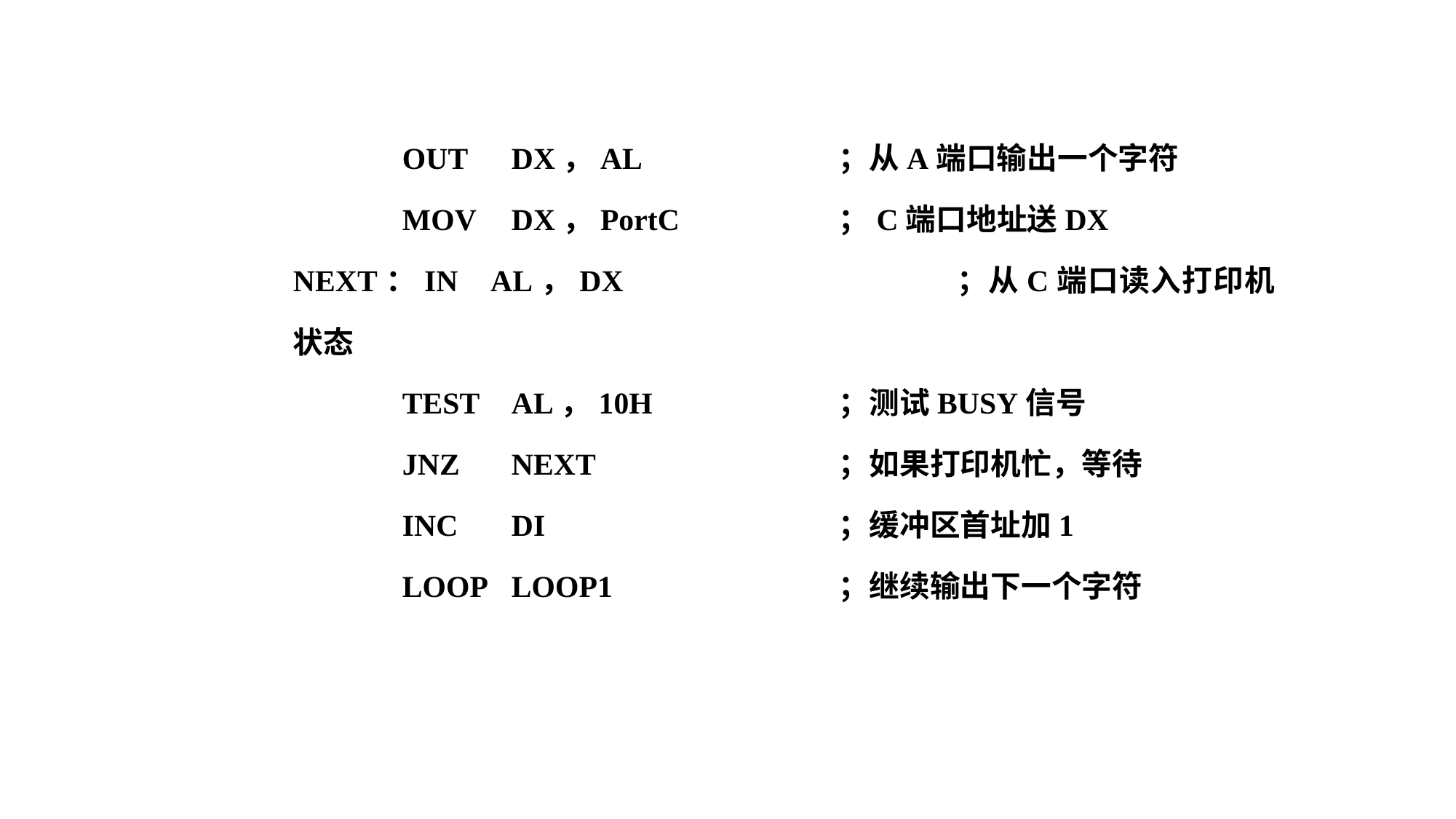

OUT	DX，AL		；从A端口输出一个字符
MOV	DX，PortC 		；C端口地址送DX
NEXT：IN    AL，DX 			；从C端口读入打印机状态
TEST	AL，10H 		；测试BUSY信号
JNZ	NEXT			；如果打印机忙，等待
INC	DI			；缓冲区首址加1
LOOP	LOOP1			；继续输出下一个字符